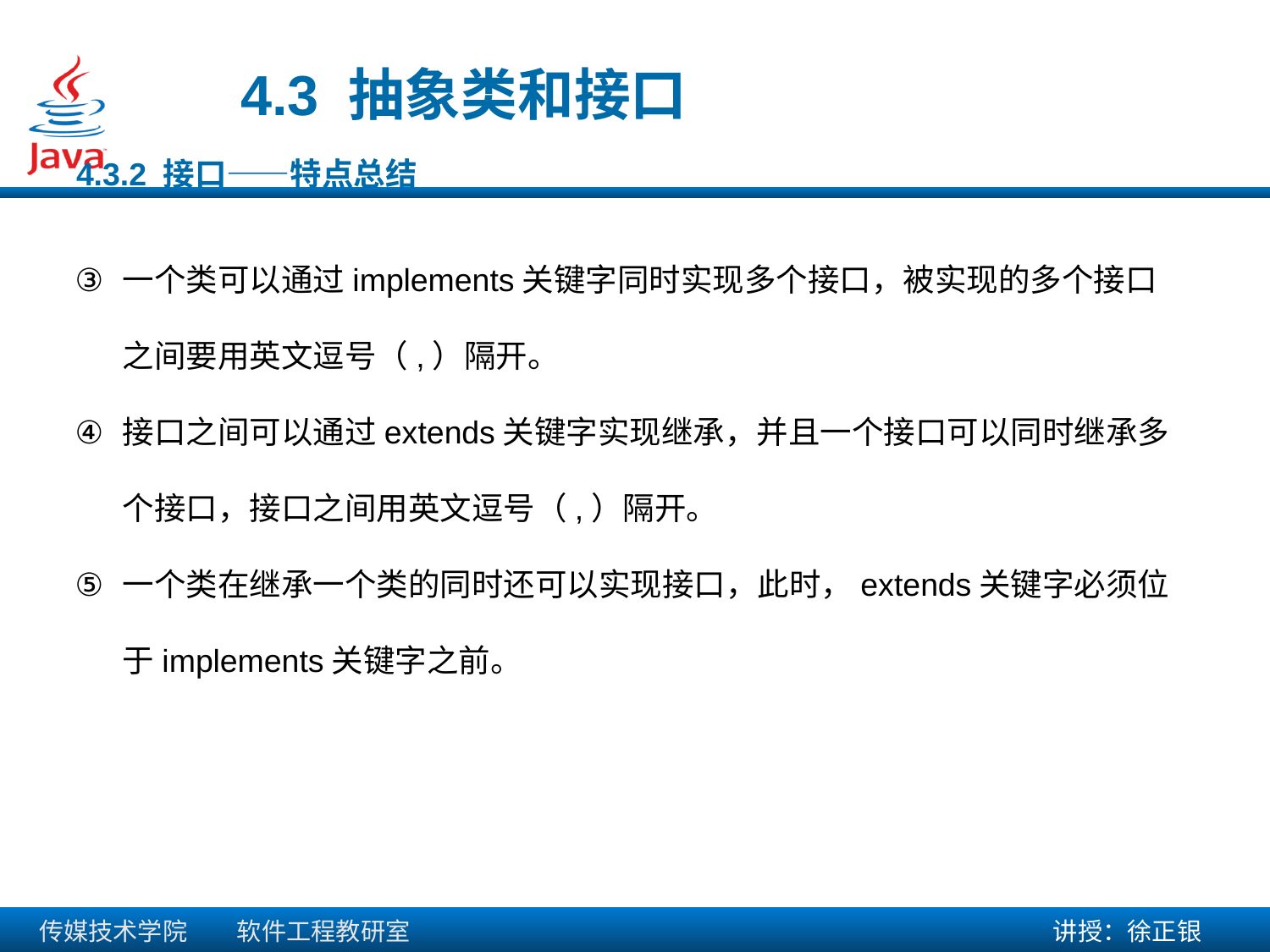

4.3 抽象类和接口
4.3.2 接口——特点总结
一个类可以通过implements关键字同时实现多个接口，被实现的多个接口之间要用英文逗号（,）隔开。
接口之间可以通过extends关键字实现继承，并且一个接口可以同时继承多个接口，接口之间用英文逗号（,）隔开。
一个类在继承一个类的同时还可以实现接口，此时，extends关键字必须位于implements关键字之前。